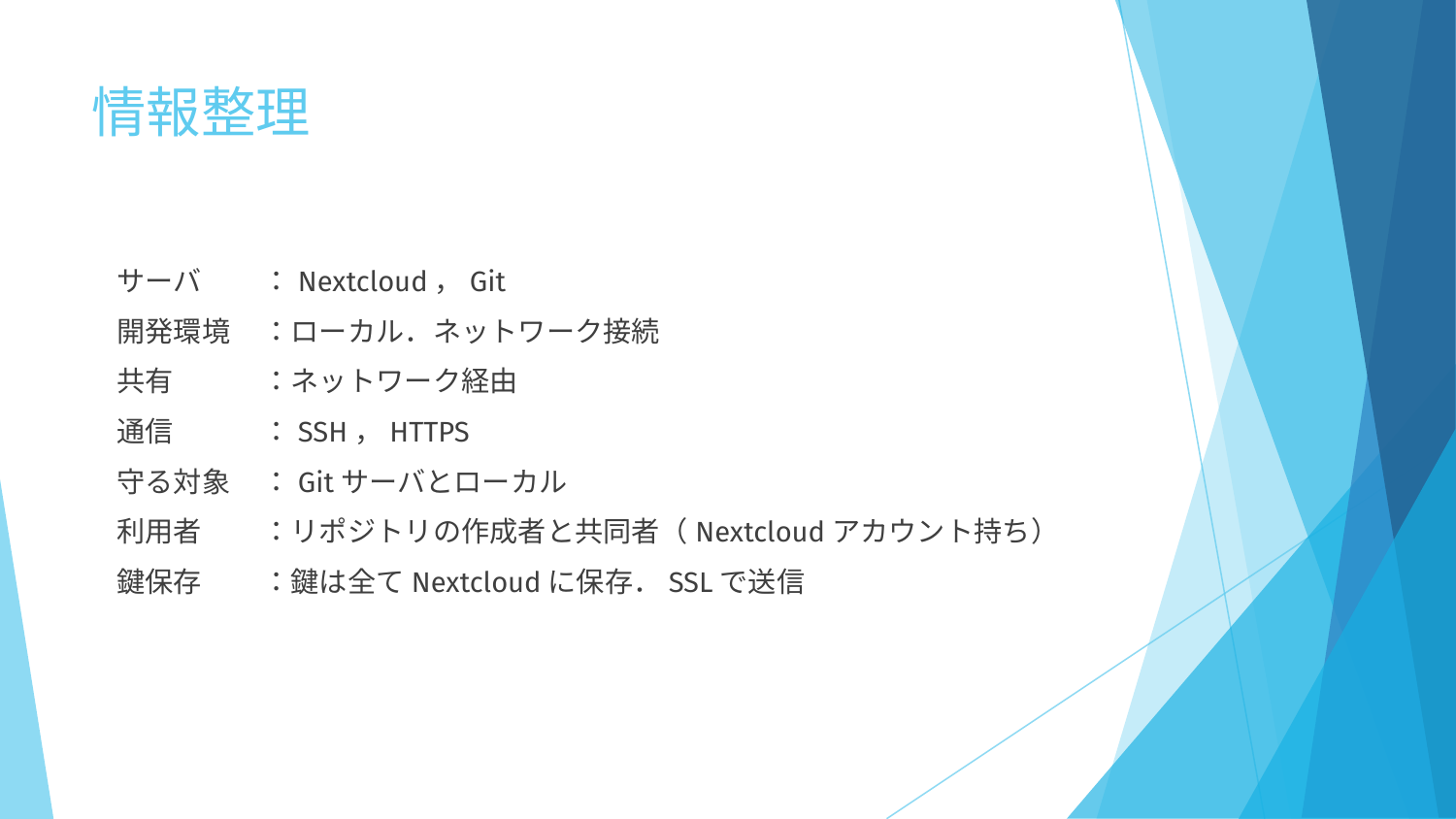

# 情報整理
サーバ	：Nextcloud，Git
開発環境	：ローカル．ネットワーク接続
共有	：ネットワーク経由
通信	：SSH，HTTPS
守る対象	：Gitサーバとローカル
利用者	：リポジトリの作成者と共同者（Nextcloudアカウント持ち）
鍵保存	：鍵は全てNextcloudに保存．SSLで送信